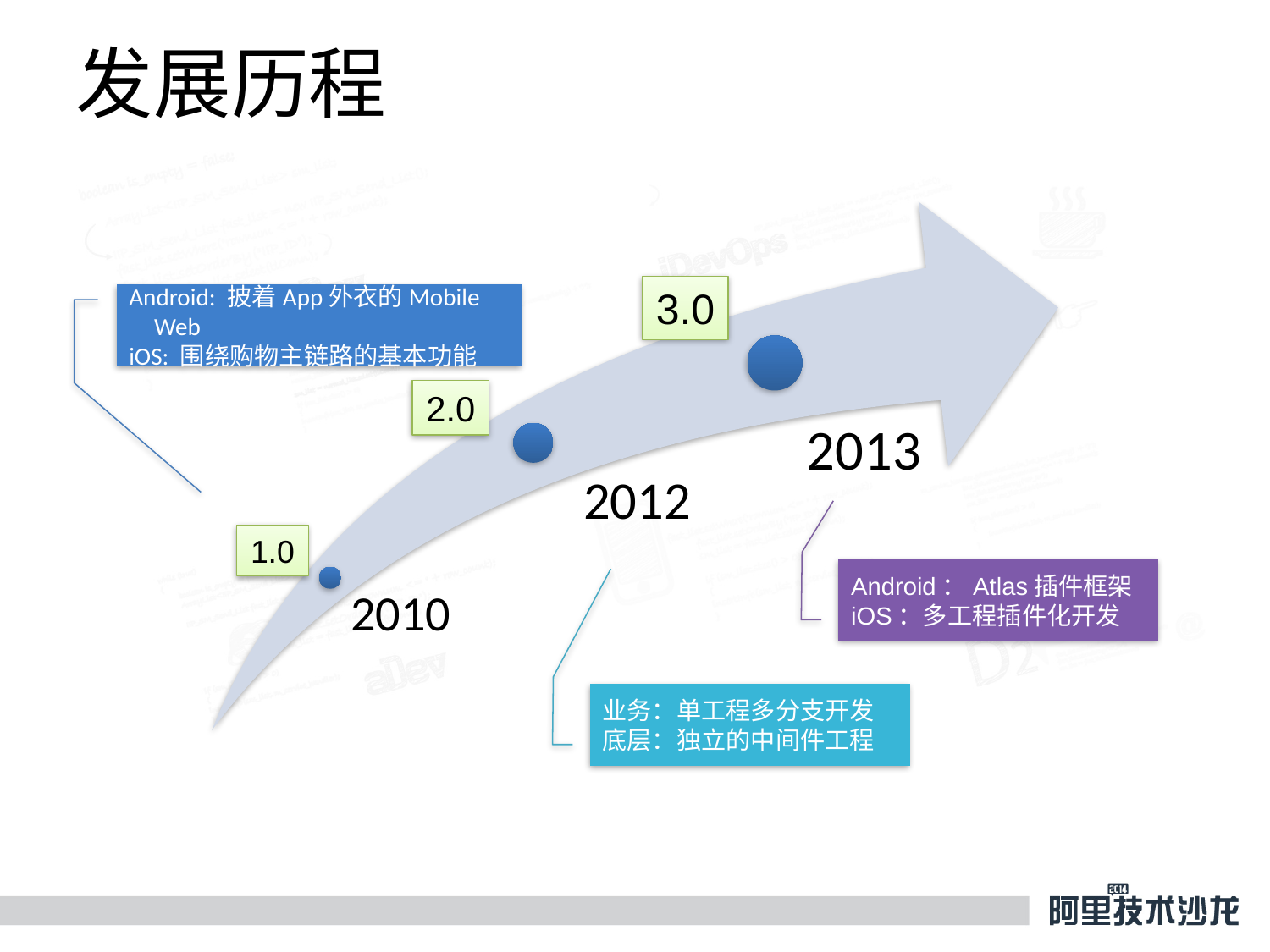

发展历程
2010
2012
2013
3.0
Android: 披着App外衣的Mobile Web
iOS: 围绕购物主链路的基本功能
2.0
1.0
Android：Atlas插件框架
iOS：多工程插件化开发
业务：单工程多分支开发
底层：独立的中间件工程